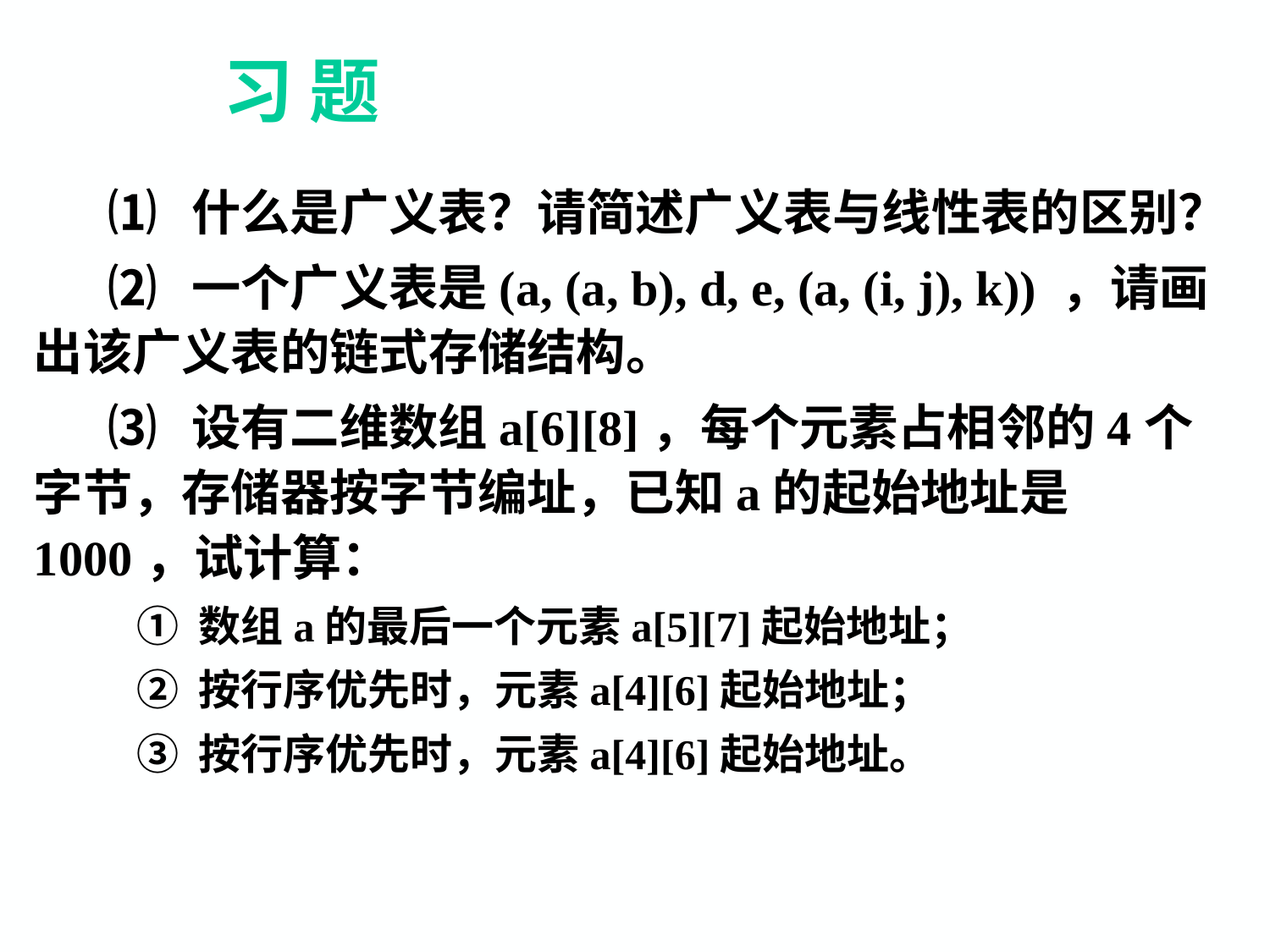

# 习 题
⑴  什么是广义表？请简述广义表与线性表的区别？
⑵  一个广义表是(a, (a, b), d, e, (a, (i, j), k)) ，请画出该广义表的链式存储结构。
⑶  设有二维数组a[6][8]，每个元素占相邻的4个字节，存储器按字节编址，已知a的起始地址是1000，试计算：
   ① 数组a的最后一个元素a[5][7]起始地址；
   ② 按行序优先时，元素a[4][6]起始地址；
   ③ 按行序优先时，元素a[4][6]起始地址。